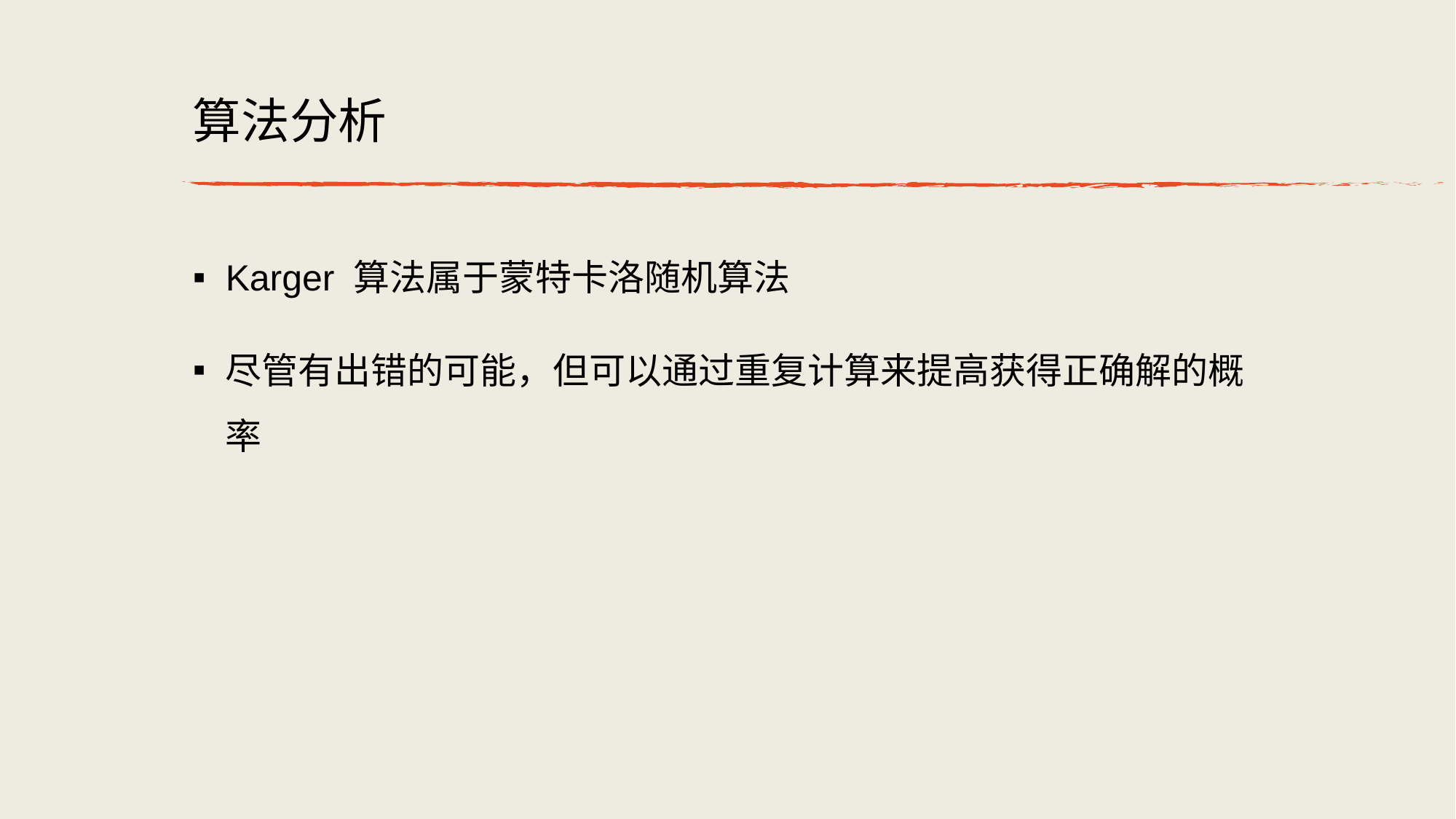

# 算法分析
Karger 算法属于蒙特卡洛随机算法
尽管有出错的可能，但可以通过重复计算来提高获得正确解的概率